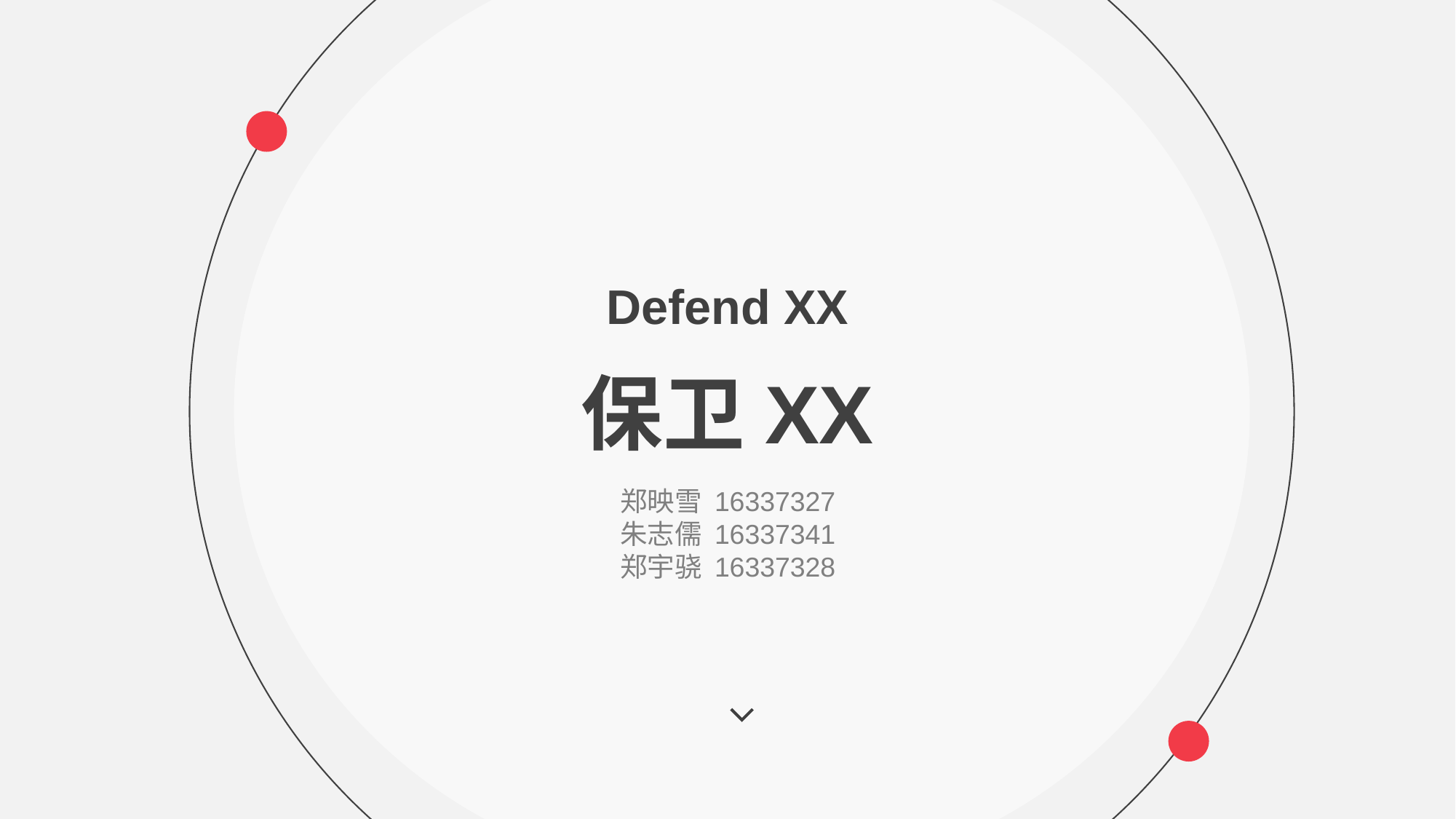

Defend XX
保卫XX
郑映雪 16337327
朱志儒 16337341
郑宇骁 16337328